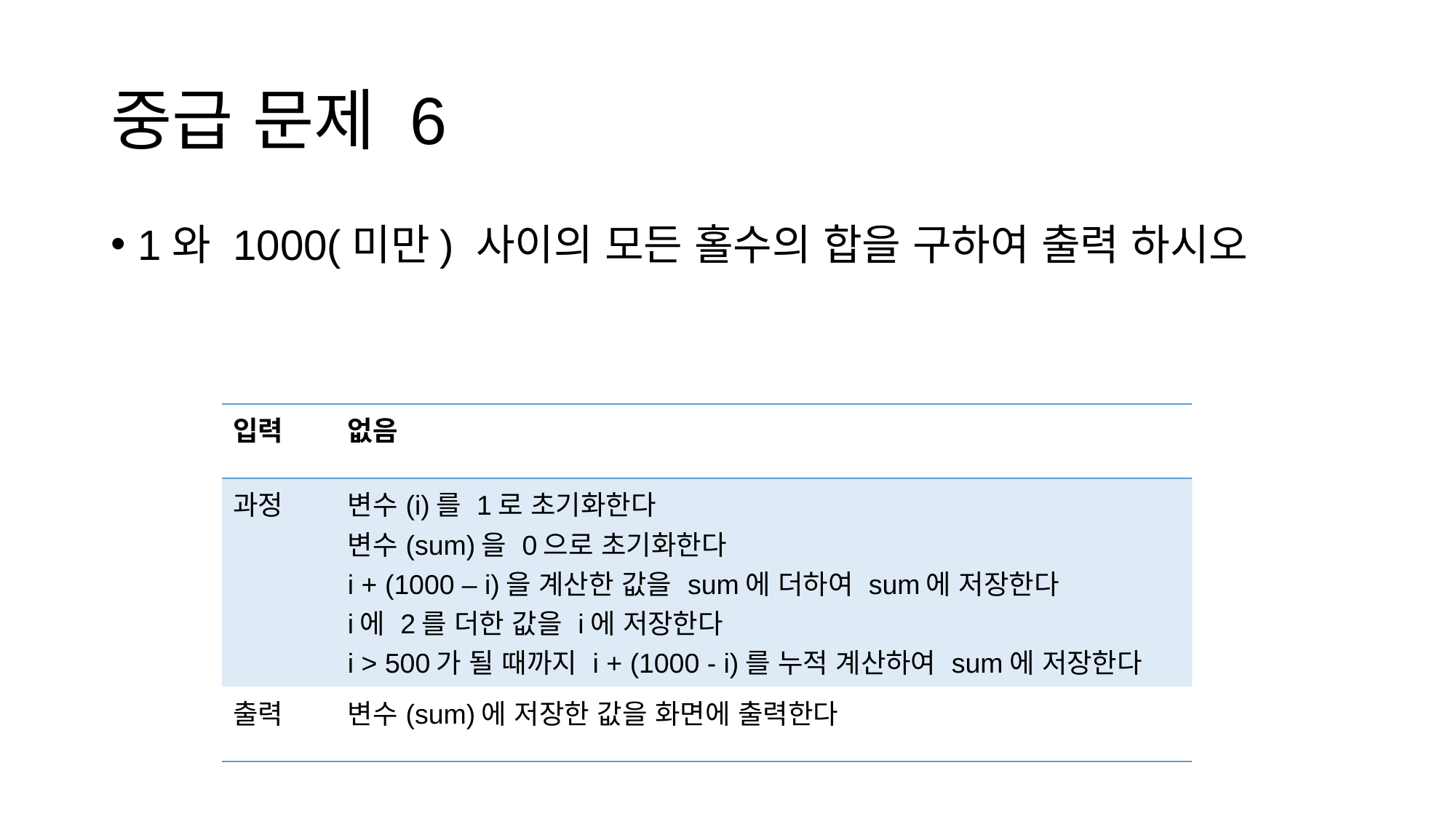

# 중급 문제 6
1와 1000(미만) 사이의 모든 홀수의 합을 구하여 출력 하시오
| 입력 | 없음 |
| --- | --- |
| 과정 | 변수(i)를 1로 초기화한다 변수(sum)을 0으로 초기화한다 i + (1000 – i)을 계산한 값을 sum에 더하여 sum에 저장한다 i에 2를 더한 값을 i에 저장한다 i > 500가 될 때까지 i + (1000 - i)를 누적 계산하여 sum에 저장한다 |
| 출력 | 변수(sum)에 저장한 값을 화면에 출력한다 |